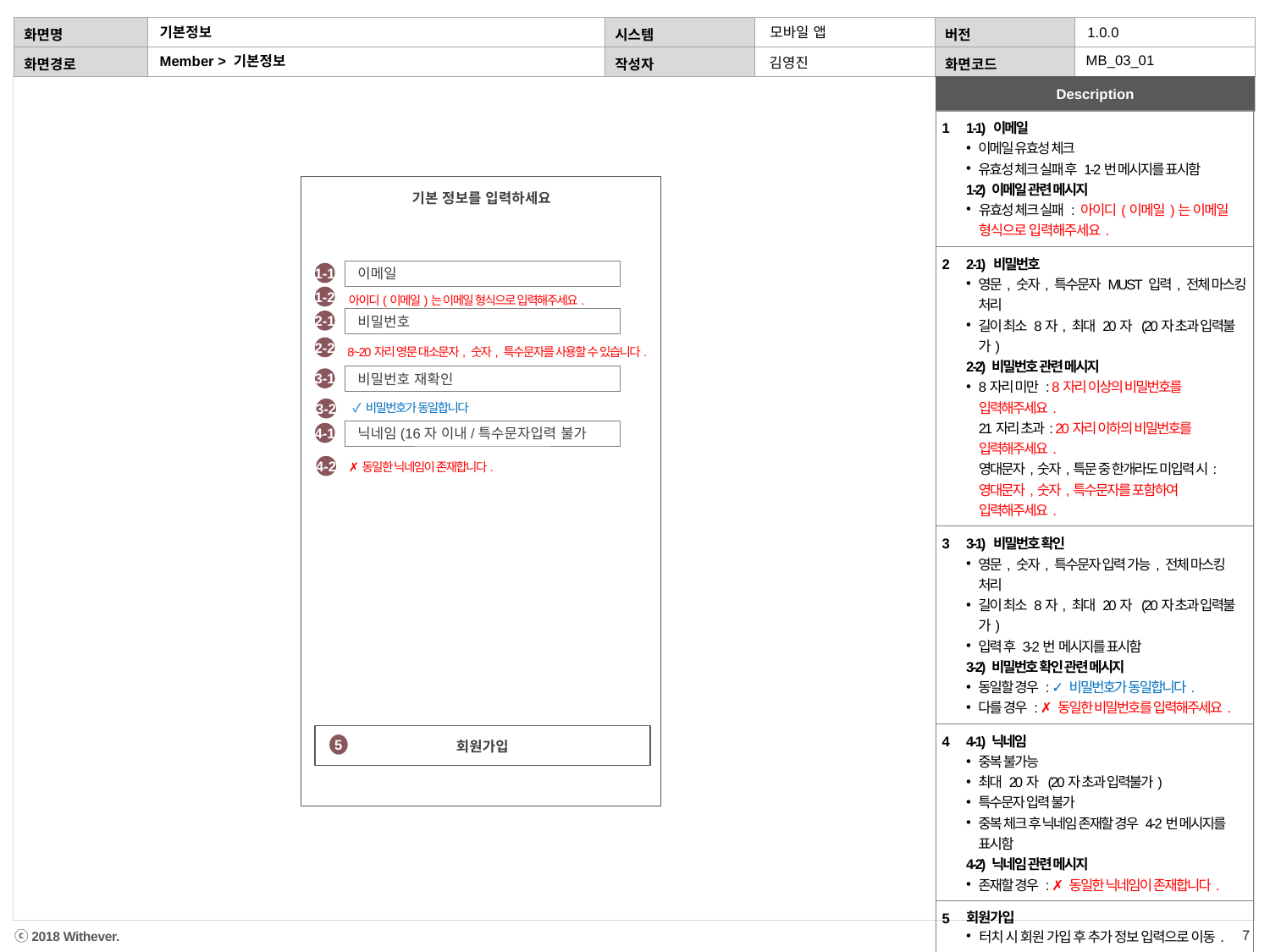

# 기본정보
모바일 앱
MB_03_01
Member > 기본정보
김영진
| 1 | 1-1) 이메일 이메일 유효성 체크 유효성 체크 실패 후 1-2번 메시지를 표시함 1-2) 이메일 관련 메시지 유효성 체크 실패 : 아이디(이메일)는 이메일 형식으로 입력해주세요. |
| --- | --- |
| 2 | 2-1) 비밀번호 영문, 숫자, 특수문자 MUST 입력, 전체 마스킹 처리 길이 최소 8자, 최대 20자 (20자 초과 입력불가) 2-2) 비밀번호 관련 메시지 8자리 미만 : 8자리 이상의 비밀번호를 입력해주세요. 21자리 초과: 20자리 이하의 비밀번호를 입력해주세요. 영대문자,숫자,특문 중 한개라도 미입력 시: 영대문자,숫자,특수문자를 포함하여 입력해주세요. |
| 3 | 3-1) 비밀번호 확인 영문, 숫자, 특수문자 입력 가능, 전체 마스킹 처리 길이 최소 8자, 최대 20자 (20자 초과 입력불가) 입력 후 3-2번 메시지를 표시함 3-2) 비밀번호 확인 관련 메시지 동일할 경우 : ✓ 비밀번호가 동일합니다. 다를 경우 : ✗ 동일한 비밀번호를 입력해주세요. |
| 4 | 4-1) 닉네임 중복 불가능 최대 20자 (20자 초과 입력불가) 특수문자 입력 불가 중복 체크 후 닉네임 존재할 경우 4-2번 메시지를 표시함 4-2) 닉네임 관련 메시지 존재할 경우 : ✗ 동일한 닉네임이 존재합니다. |
| 5 | 회원가입 터치 시 회원 가입 후 추가 정보 입력으로 이동. |

기본 정보를 입력하세요
이메일
1-1
아이디(이메일)는 이메일 형식으로 입력해주세요.
1-2
비밀번호
2-1
8~20자리 영문 대소문자, 숫자, 특수문자를 사용할 수 있습니다.
2-2
비밀번호 재확인
3-1
✓ 비밀번호가 동일합니다
3-2
닉네임(16자 이내/특수문자입력 불가
4-1
✗동일한 닉네임이 존재합니다.
4-2

회원가입
5